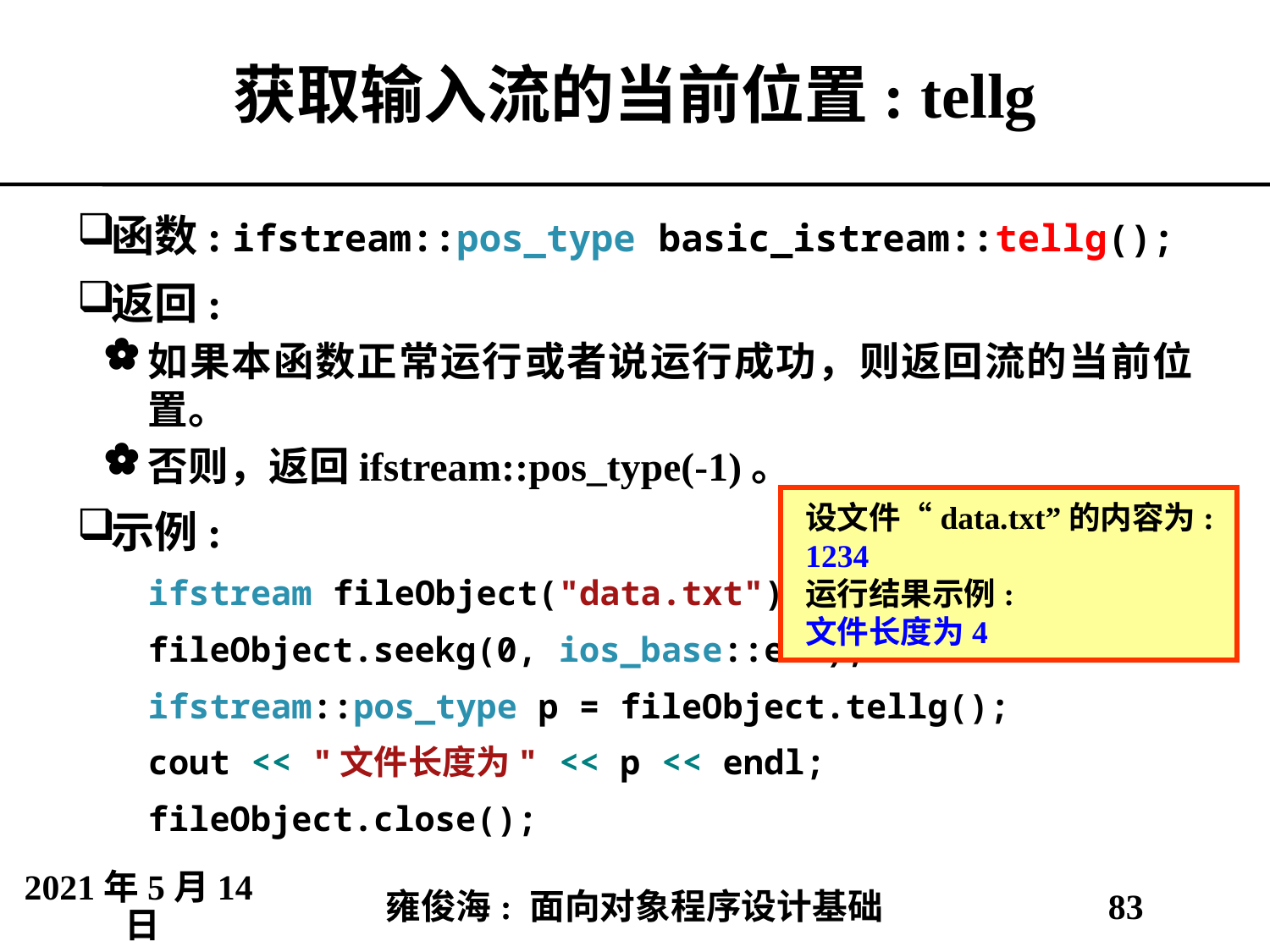

# 获取输入流的当前位置: tellg

函数: ifstream::pos_type basic_istream::tellg();
返回:
如果本函数正常运行或者说运行成功，则返回流的当前位置。
否则，返回ifstream::pos_type(-1)。
示例:
ifstream fileObject("data.txt");
fileObject.seekg(0, ios_base::end);
ifstream::pos_type p = fileObject.tellg();
cout << "文件长度为" << p << endl;
fileObject.close();
设文件“data.txt”的内容为:
1234
运行结果示例:
文件长度为4
2021年5月14日
雍俊海: 面向对象程序设计基础
83